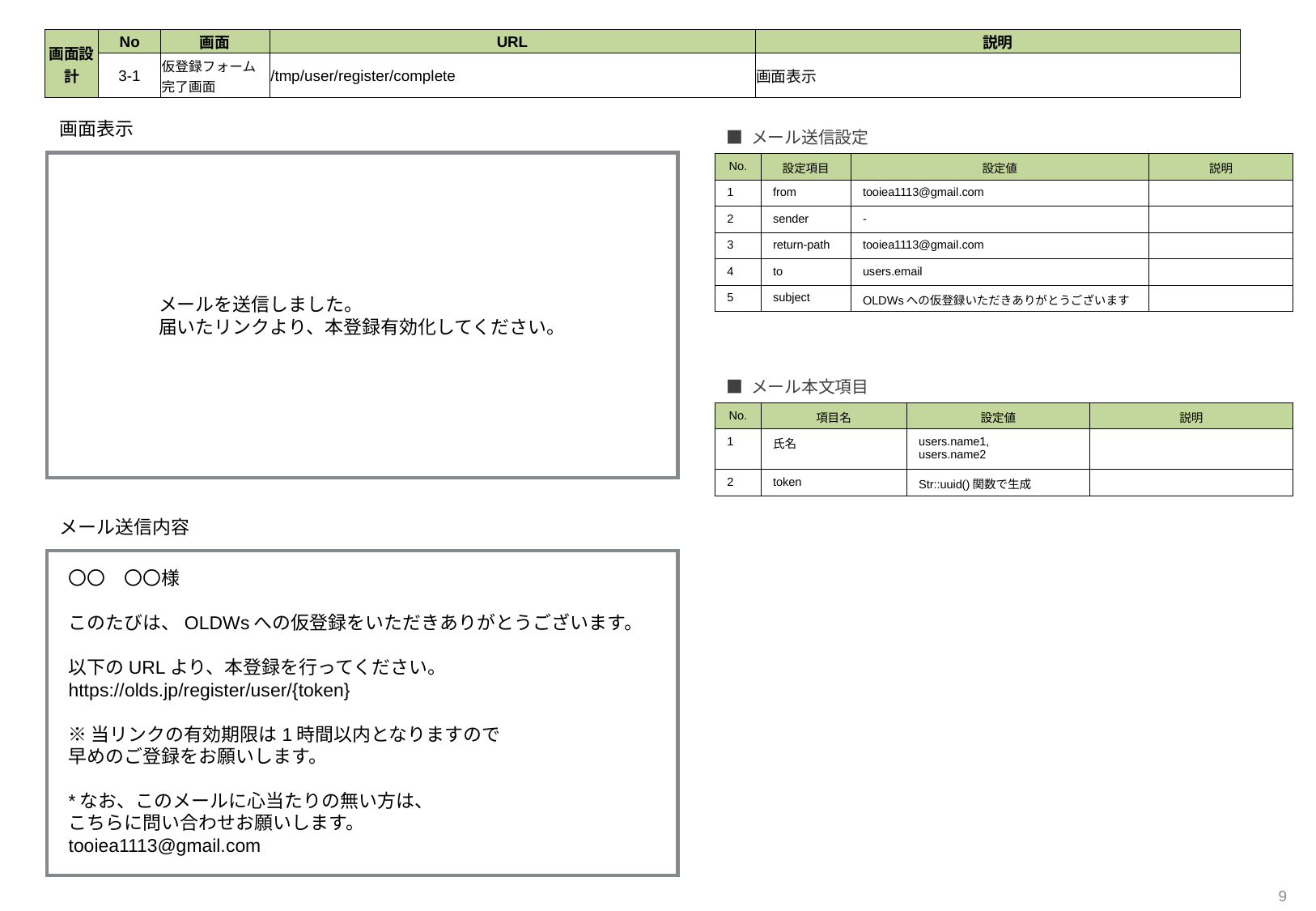

| 画面設計 | No | 画面 | URL | 説明 |
| --- | --- | --- | --- | --- |
|  | 3-1 | 仮登録フォーム完了画面 | /tmp/user/register/complete | 画面表示 |
画面表示
■ メール送信設定

| No. | 設定項目 | 設定値 | 説明 |
| --- | --- | --- | --- |
| 1 | from | tooiea1113@gmail.com |  |
| 2 | sender | - |  |
| 3 | return-path | tooiea1113@gmail.com |  |
| 4 | to | users.email |  |
| 5 | subject | OLDWsへの仮登録いただきありがとうございます |  |
メールを送信しました。
届いたリンクより、本登録有効化してください。
■ メール本文項目
| No. | 項目名 | 設定値 | 説明 |
| --- | --- | --- | --- |
| 1 | 氏名 | users.name1, users.name2 |  |
| 2 | token | Str::uuid()関数で生成 |  |
メール送信内容

〇〇　〇〇様

このたびは、OLDWsへの仮登録をいただきありがとうございます。

以下のURLより、本登録を行ってください。
https://olds.jp/register/user/{token}

※当リンクの有効期限は1時間以内となりますので
早めのご登録をお願いします。

*なお、このメールに心当たりの無い方は、
こちらに問い合わせお願いします。
tooiea1113@gmail.com
9